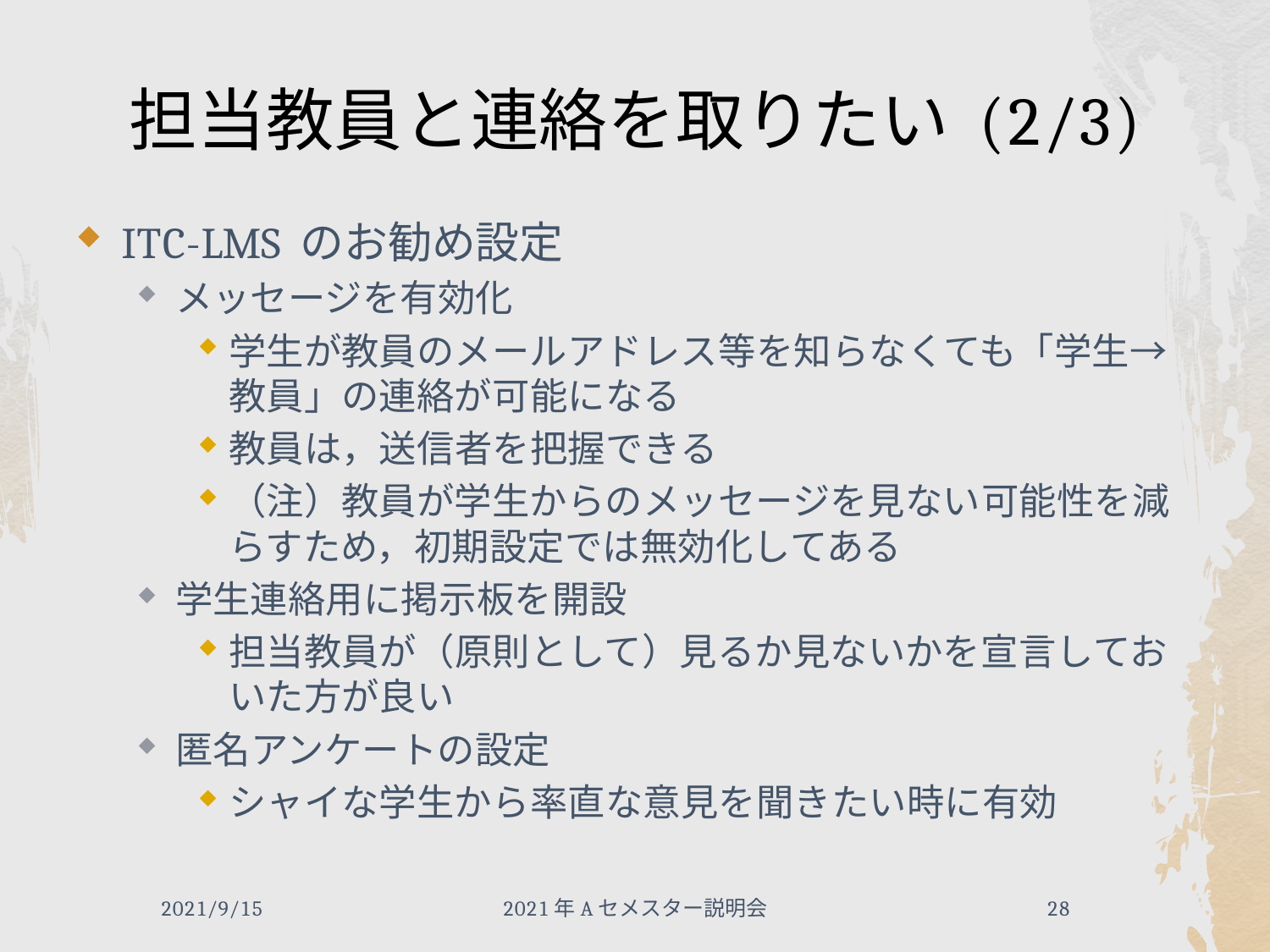

# 担当教員と連絡を取りたい (2/3)
ITC-LMS のお勧め設定
メッセージを有効化
学生が教員のメールアドレス等を知らなくても「学生→教員」の連絡が可能になる
教員は，送信者を把握できる
（注）教員が学生からのメッセージを見ない可能性を減らすため，初期設定では無効化してある
学生連絡用に掲示板を開設
担当教員が（原則として）見るか見ないかを宣言しておいた方が良い
匿名アンケートの設定
シャイな学生から率直な意見を聞きたい時に有効

2021/9/15
2021年Aセメスター説明会
28